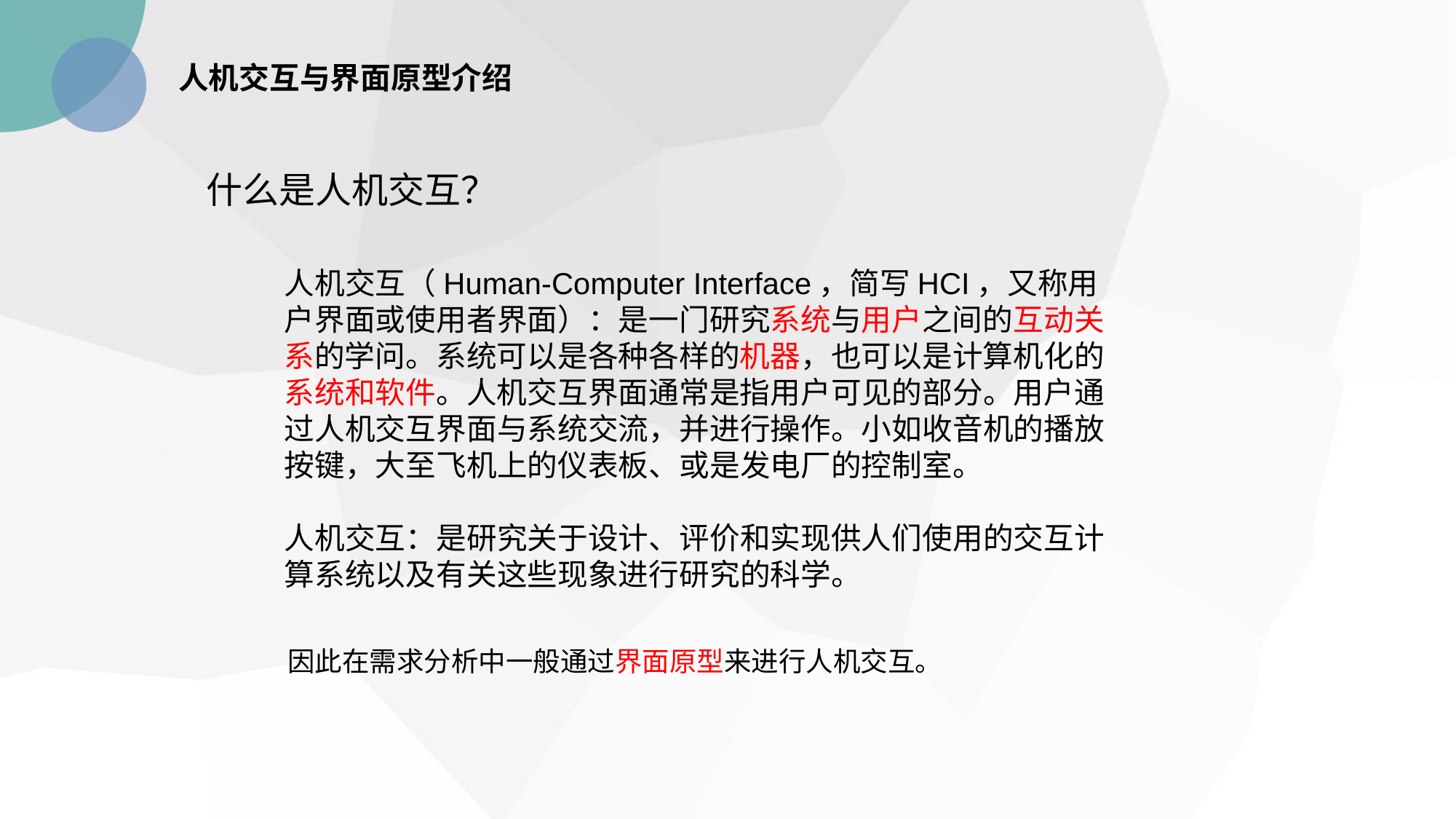

人机交互与界面原型介绍
什么是人机交互？
人机交互（Human-Computer Interface，简写HCI，又称用户界面或使用者界面）：是一门研究系统与用户之间的互动关系的学问。系统可以是各种各样的机器，也可以是计算机化的系统和软件。人机交互界面通常是指用户可见的部分。用户通过人机交互界面与系统交流，并进行操作。小如收音机的播放按键，大至飞机上的仪表板、或是发电厂的控制室。

人机交互：是研究关于设计、评价和实现供人们使用的交互计算系统以及有关这些现象进行研究的科学。
因此在需求分析中一般通过界面原型来进行人机交互。